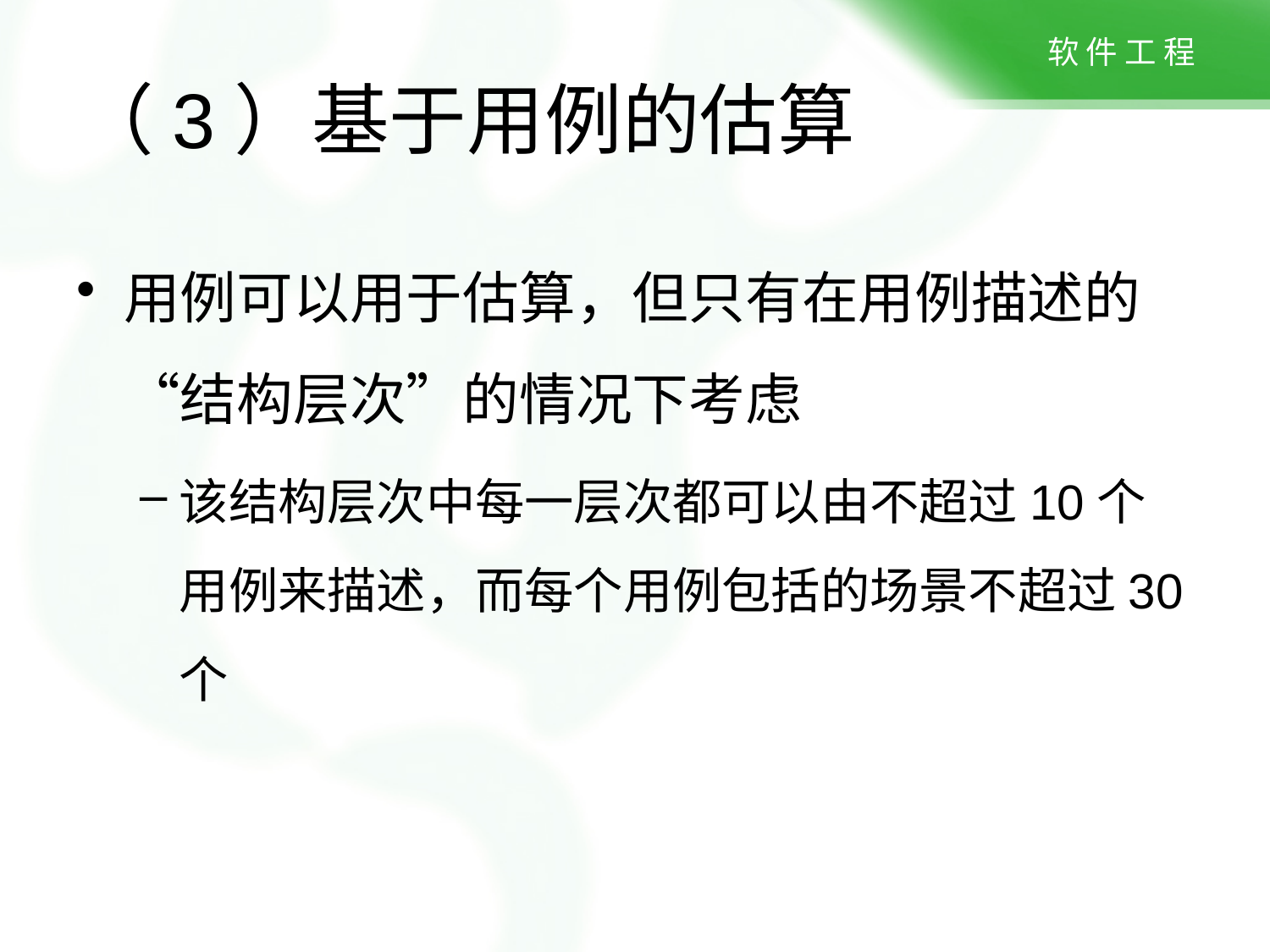

# （3）基于用例的估算
用例可以用于估算，但只有在用例描述的“结构层次”的情况下考虑
该结构层次中每一层次都可以由不超过10个用例来描述，而每个用例包括的场景不超过30个